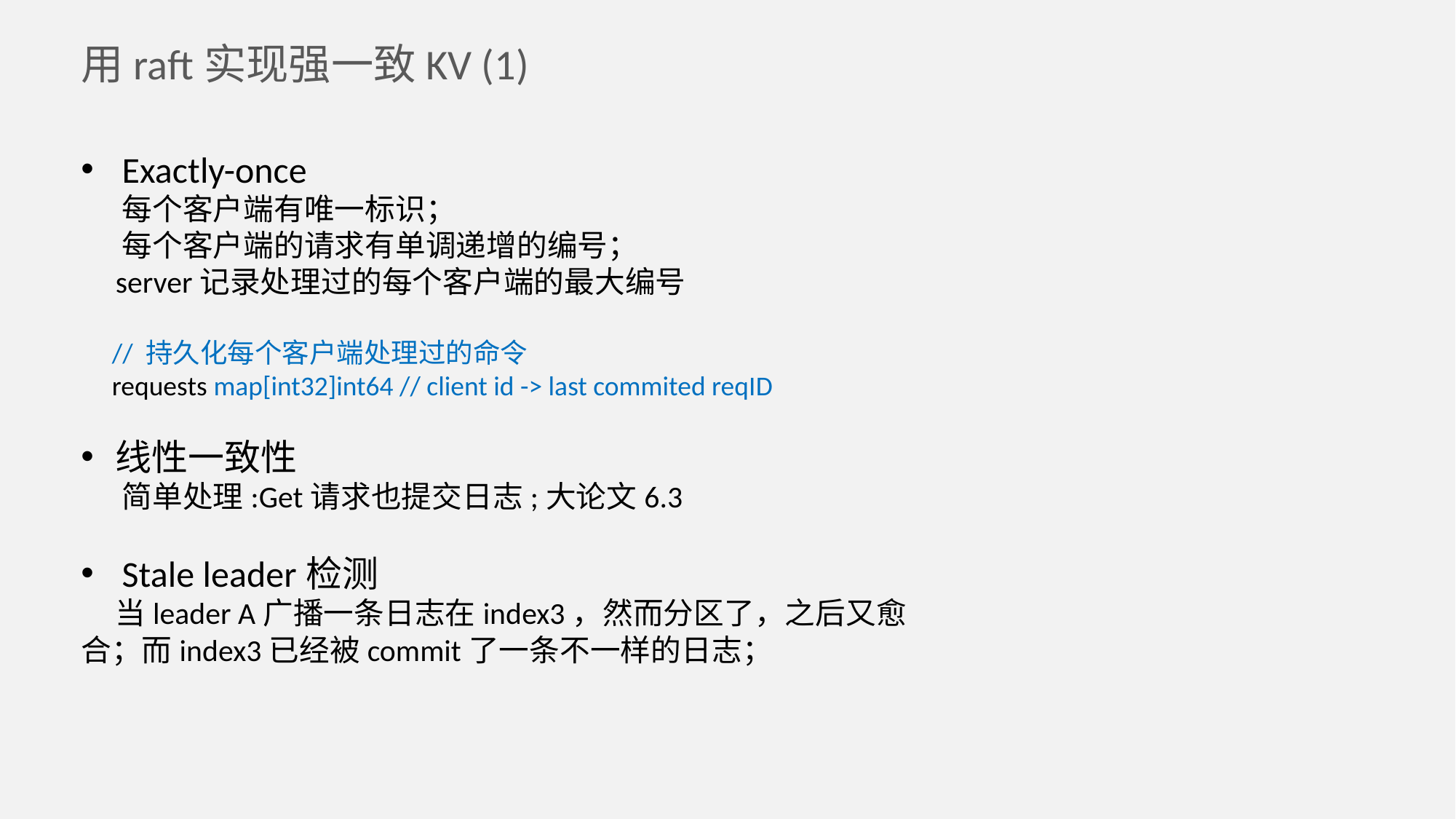

# 用raft实现强一致KV (1)

Exactly-once
     每个客户端有唯一标识；
     每个客户端的请求有单调递增的编号；
     server记录处理过的每个客户端的最大编号

     // 持久化每个客户端处理过的命令
     requests map[int32]int64 // client id -> last commited reqID

线性一致性
     简单处理:Get请求也提交日志;大论文6.3

Stale leader检测
    当leader A广播一条日志在index3，然而分区了，之后又愈合；而index3已经被commit了一条不一样的日志；